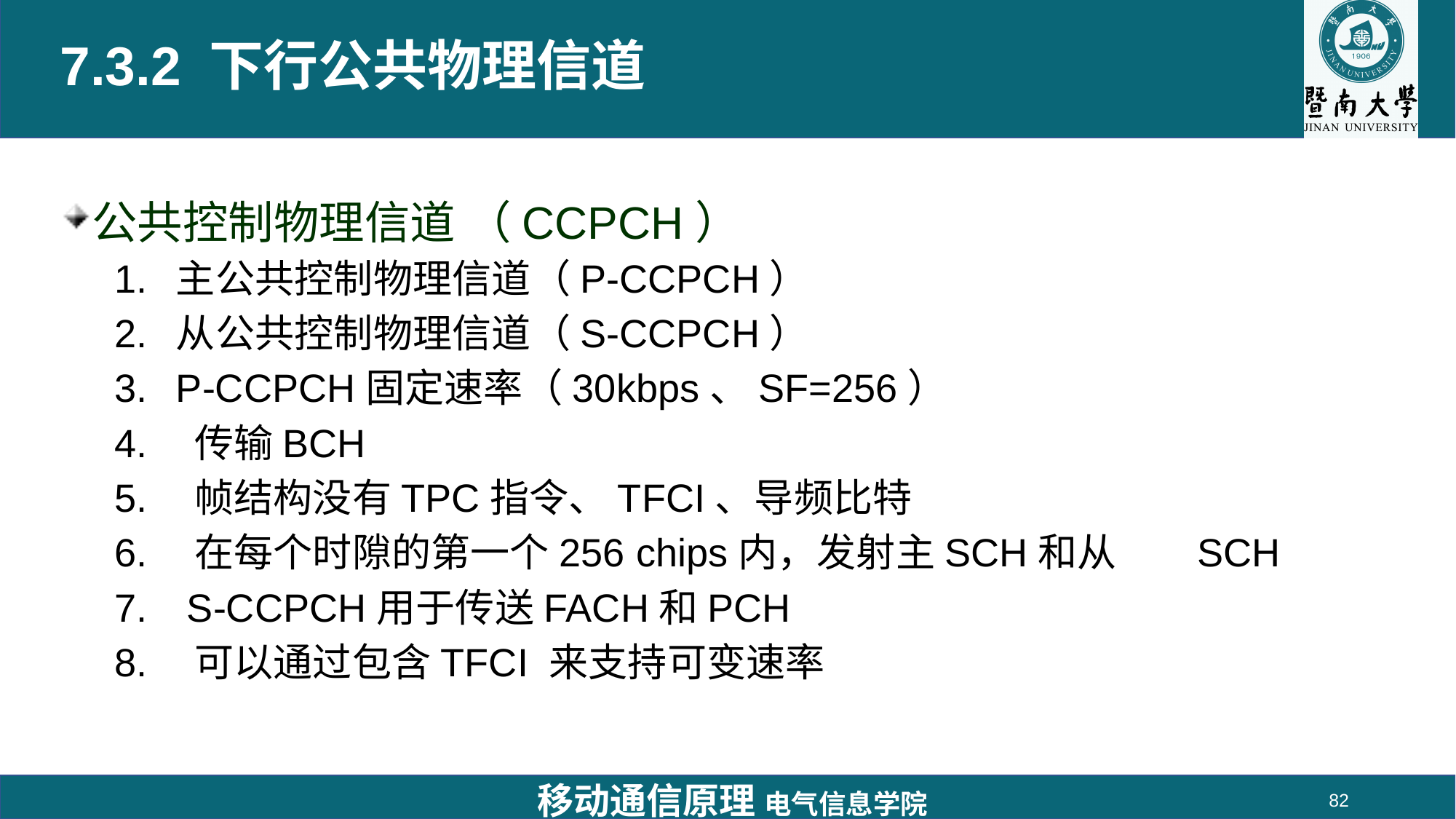

# 7.3.2 下行公共物理信道

公共控制物理信道 （CCPCH）
主公共控制物理信道（P-CCPCH）
从公共控制物理信道（S-CCPCH）
P-CCPCH固定速率（30kbps、SF=256）
 传输BCH
 帧结构没有TPC指令、TFCI、导频比特
 在每个时隙的第一个256 chips内，发射主SCH和从        SCH
 S-CCPCH用于传送FACH和PCH
 可以通过包含TFCI 来支持可变速率

移动通信原理 电气信息学院
82